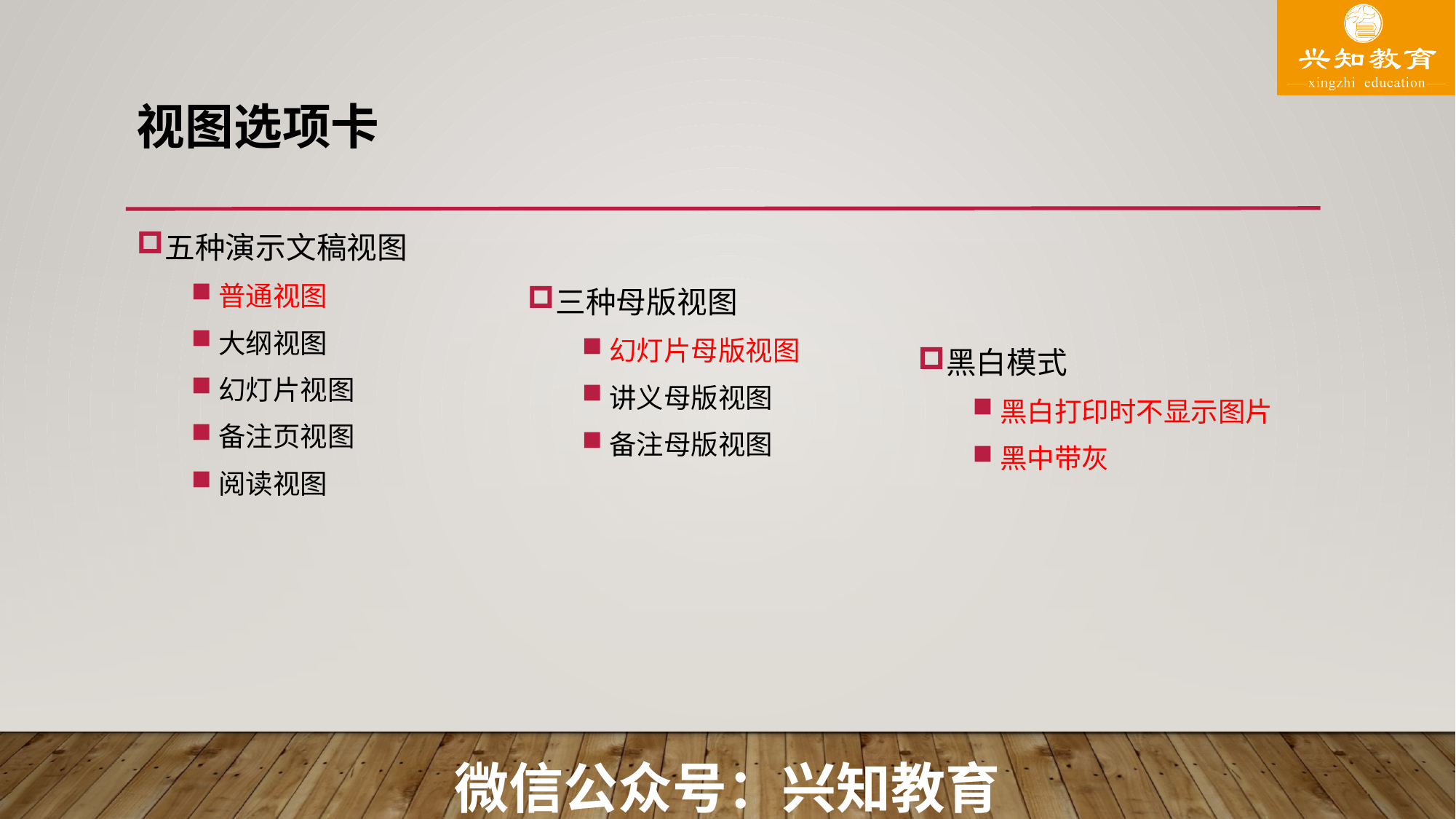

# 视图选项卡
五种演示文稿视图
普通视图
大纲视图
幻灯片视图
备注页视图
阅读视图

三种母版视图
幻灯片母版视图
讲义母版视图
备注母版视图

黑白模式
黑白打印时不显示图片
黑中带灰